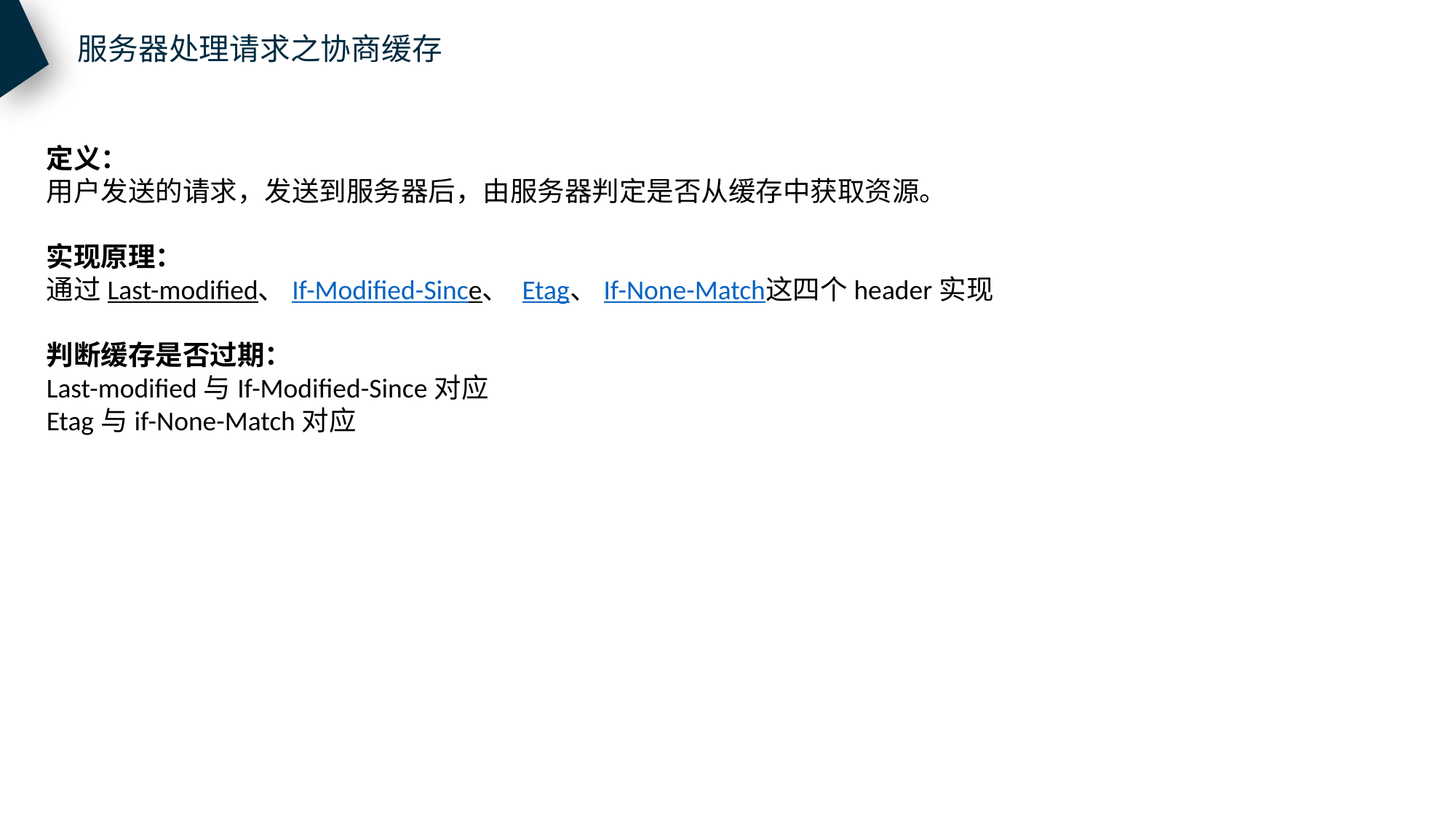

服务器处理请求之协商缓存
定义：
用户发送的请求，发送到服务器后，由服务器判定是否从缓存中获取资源。

实现原理：
通过Last-modified、If-Modified-Since、 Etag、If-None-Match这四个header实现

判断缓存是否过期：
Last-modified与If-Modified-Since对应
Etag与if-None-Match对应